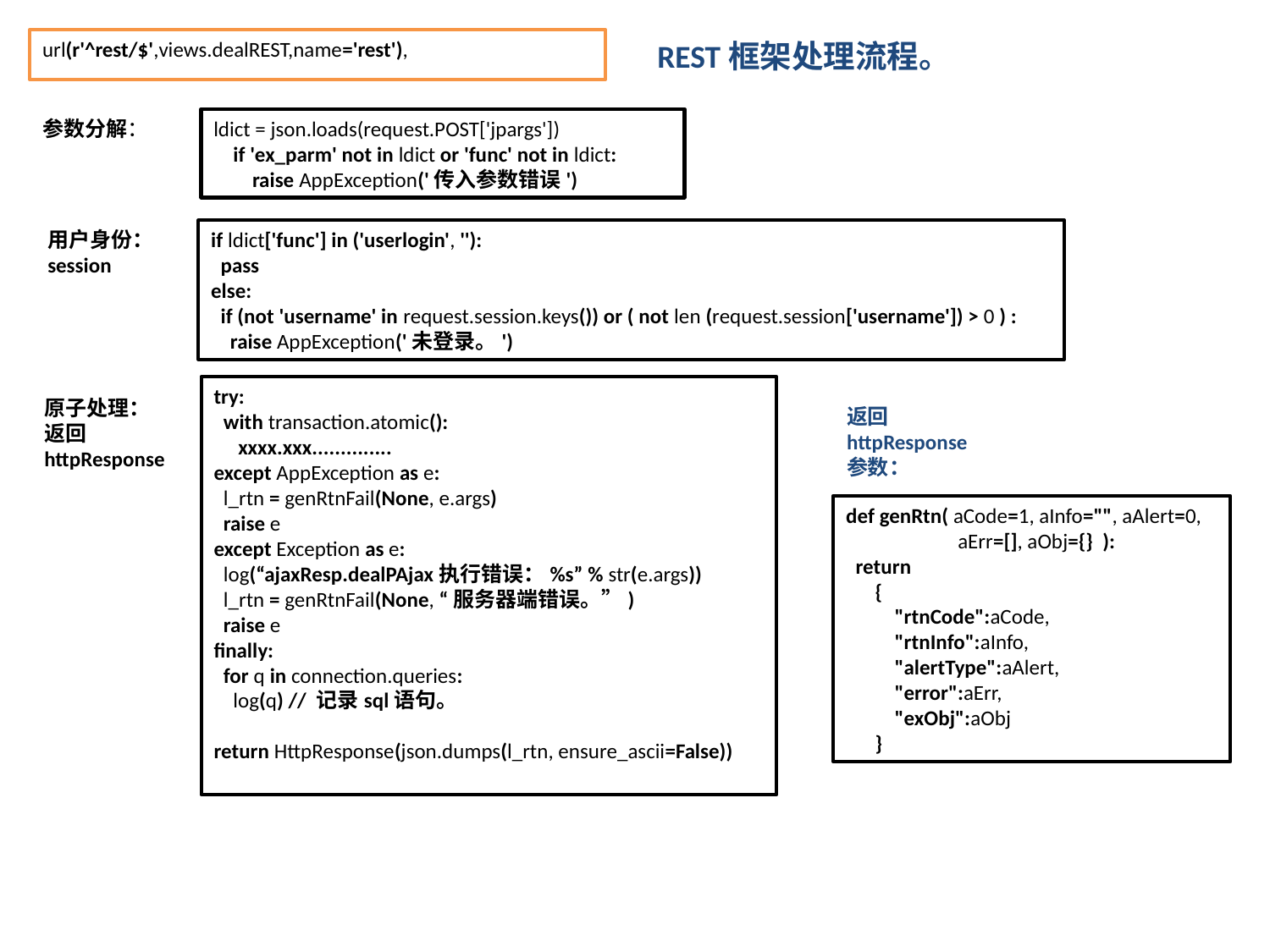

url(r'^rest/$',views.dealREST,name='rest'),
REST框架处理流程。
参数分解：
ldict = json.loads(request.POST['jpargs'])
    if 'ex_parm' not in ldict or 'func' not in ldict:
        raise AppException('传入参数错误')
用户身份：
session
if ldict['func'] in ('userlogin', ''):
  pass
else:
  if (not 'username' in request.session.keys()) or ( not len (request.session['username']) > 0 ) :
    raise AppException('未登录。')
try:
  with transaction.atomic():
     xxxx.xxx..............
except AppException as e:
  l_rtn = genRtnFail(None, e.args)
  raise e
except Exception as e:
  log(“ajaxResp.dealPAjax执行错误：%s” % str(e.args))
  l_rtn = genRtnFail(None, “服务器端错误。”)
  raise e
finally:
  for q in connection.queries:
    log(q) // 记录sql语句。

return HttpResponse(json.dumps(l_rtn, ensure_ascii=False))

原子处理：
返回
httpResponse

返回
httpResponse
参数：
def genRtn( aCode=1, aInfo="", aAlert=0,
                       aErr=[], aObj={}  ):
  return
      {
          "rtnCode":aCode,
          "rtnInfo":aInfo,
          "alertType":aAlert,
          "error":aErr,
          "exObj":aObj
      }